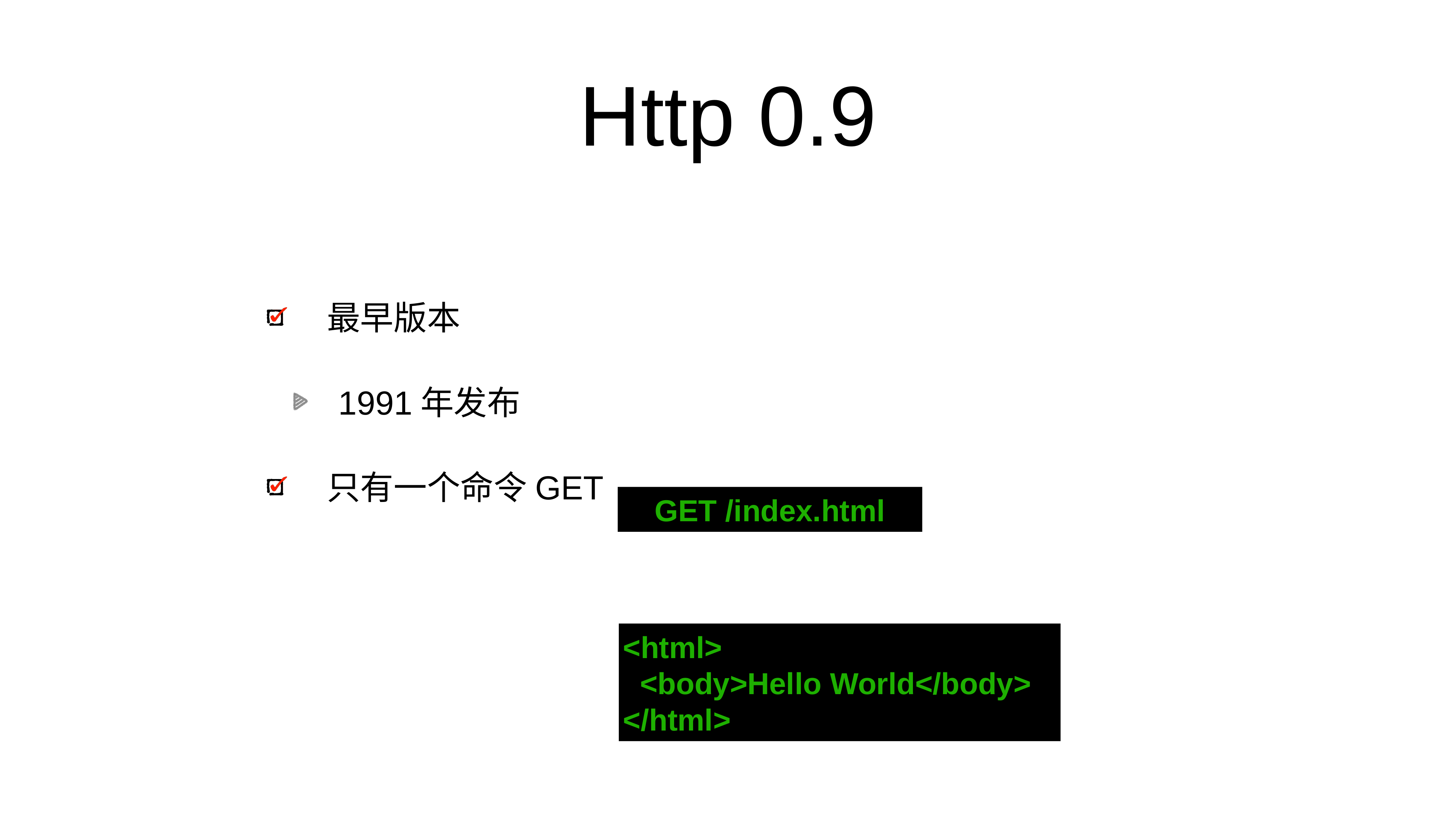

# Http 0.9
最早版本
1991年发布
只有一个命令GET
GET /index.html
<html>
  <body>Hello World</body>
</html>